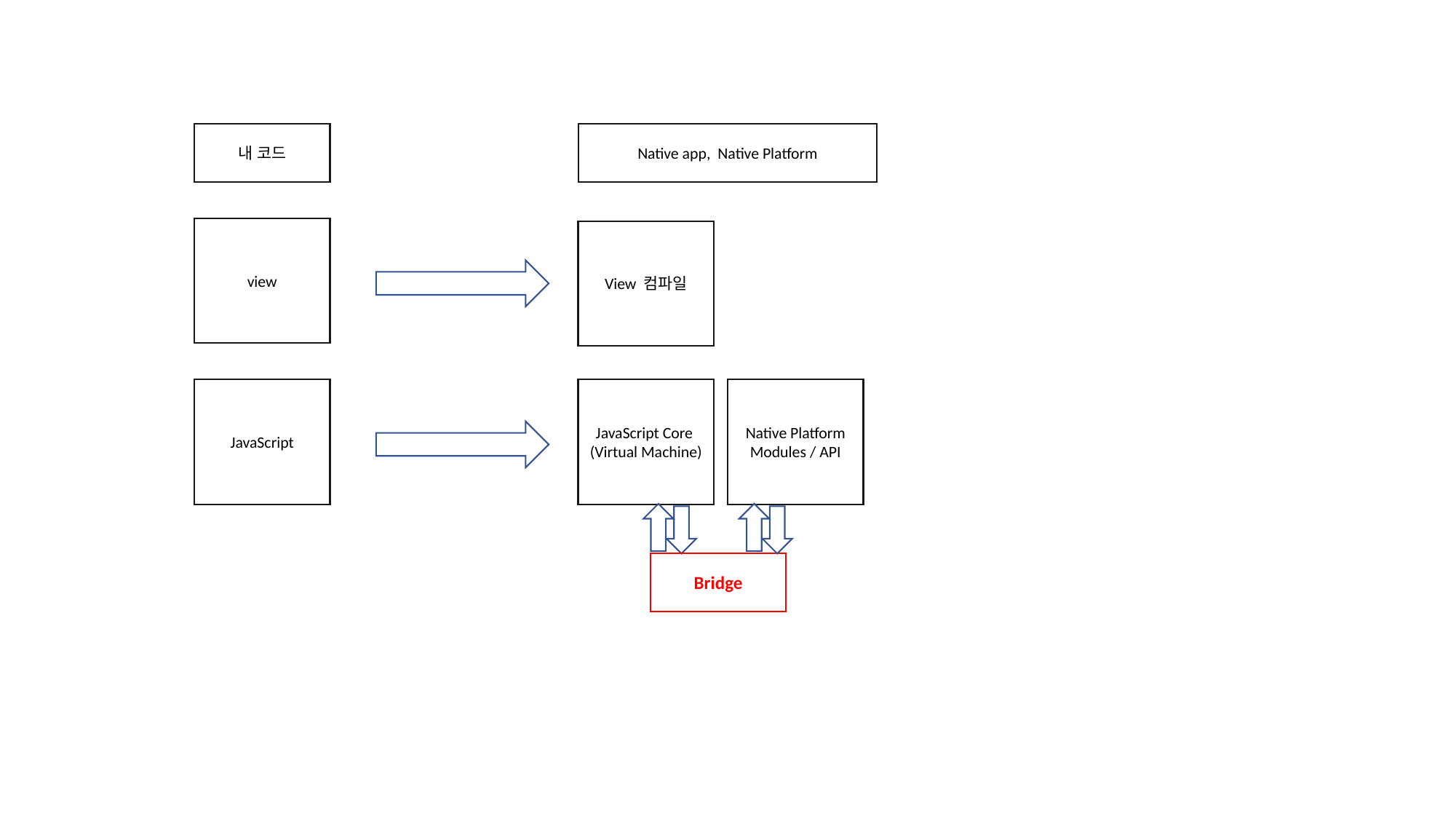

내 코드
Native app,  Native Platform
view
View 컴파일

JavaScript
JavaScript Core
(Virtual Machine)
Native Platform Modules / API

Bridge